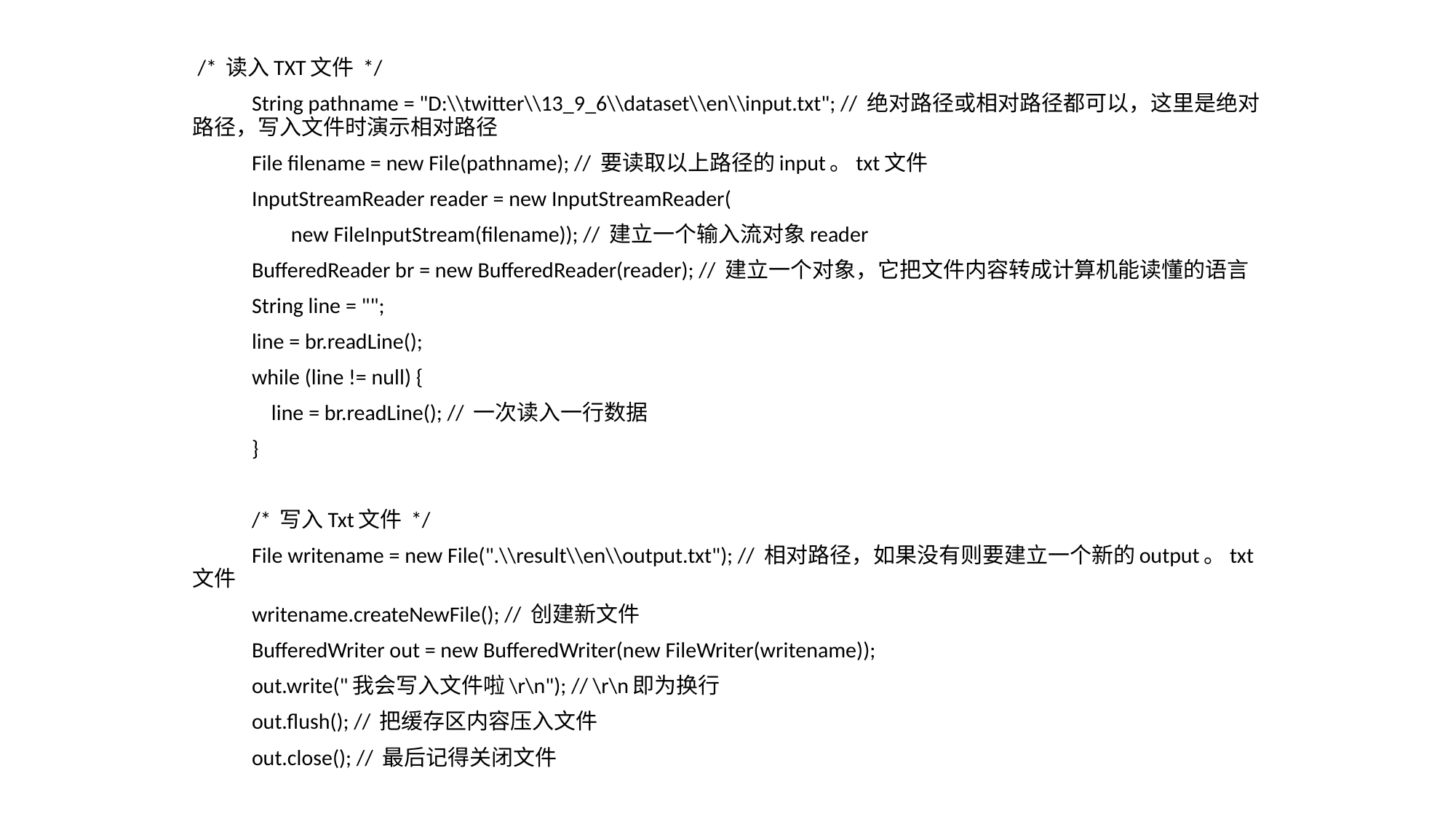

/* 读入TXT文件 */
            String pathname = "D:\\twitter\\13_9_6\\dataset\\en\\input.txt"; // 绝对路径或相对路径都可以，这里是绝对路径，写入文件时演示相对路径
            File filename = new File(pathname); // 要读取以上路径的input。txt文件
            InputStreamReader reader = new InputStreamReader(
                    new FileInputStream(filename)); // 建立一个输入流对象reader
            BufferedReader br = new BufferedReader(reader); // 建立一个对象，它把文件内容转成计算机能读懂的语言
            String line = "";
            line = br.readLine();
            while (line != null) {
                line = br.readLine(); // 一次读入一行数据
            }

            /* 写入Txt文件 */
            File writename = new File(".\\result\\en\\output.txt"); // 相对路径，如果没有则要建立一个新的output。txt文件
            writename.createNewFile(); // 创建新文件
            BufferedWriter out = new BufferedWriter(new FileWriter(writename));
            out.write("我会写入文件啦\r\n"); // \r\n即为换行
            out.flush(); // 把缓存区内容压入文件
            out.close(); // 最后记得关闭文件